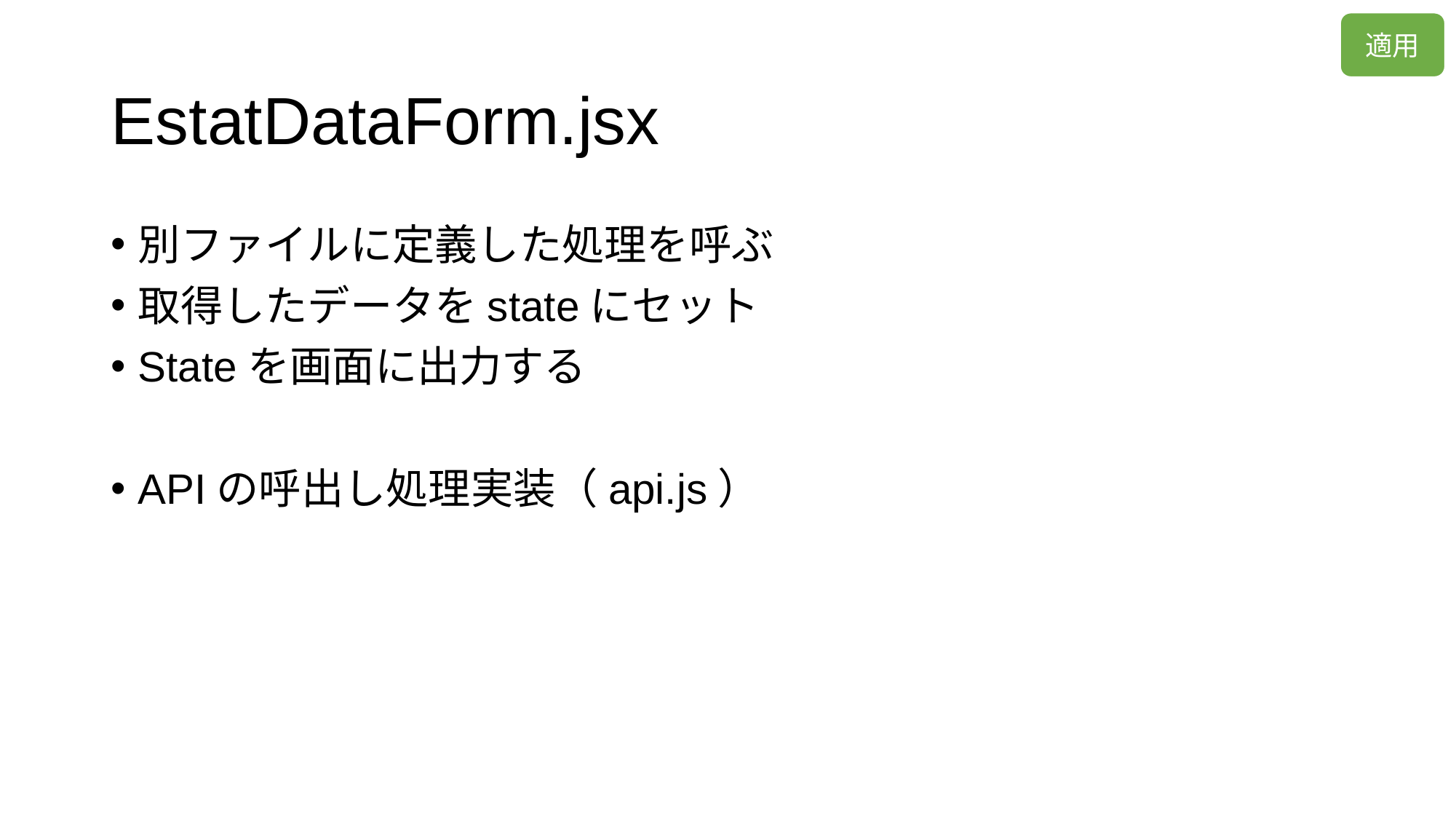

適用
# EstatDataForm.jsx
別ファイルに定義した処理を呼ぶ
取得したデータをstateにセット
Stateを画面に出力する

APIの呼出し処理実装（api.js）